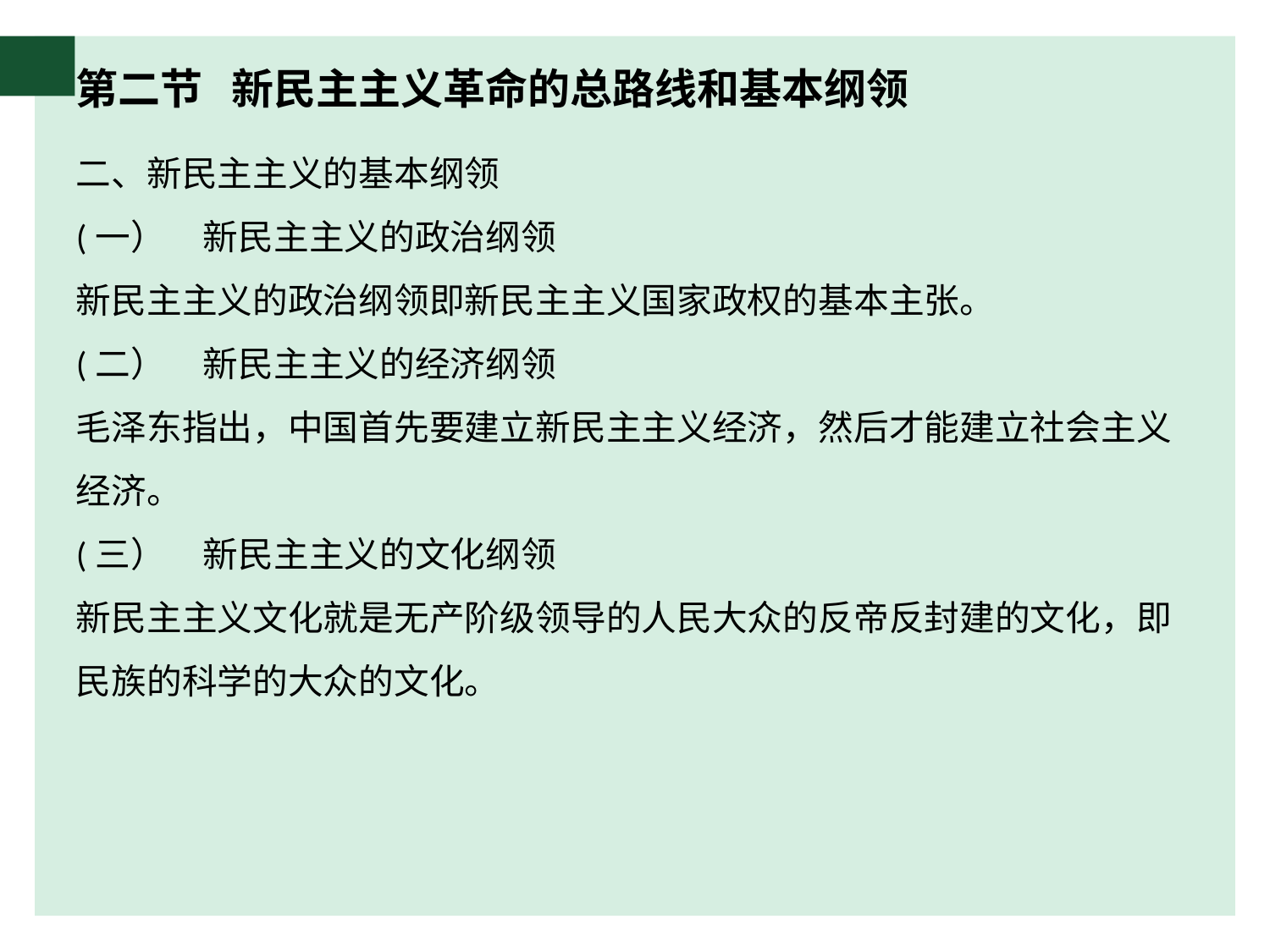

# 第二节   新民主主义革命的总路线和基本纲领
二、新民主主义的基本纲领
(一）	新民主主义的政治纲领
新民主主义的政治纲领即新民主主义国家政权的基本主张。
(二）	新民主主义的经济纲领
毛泽东指出，中国首先要建立新民主主义经济，然后才能建立社会主义经济。
(三）	新民主主义的文化纲领
新民主主义文化就是无产阶级领导的人民大众的反帝反封建的文化，即民族的科学的大众的文化。